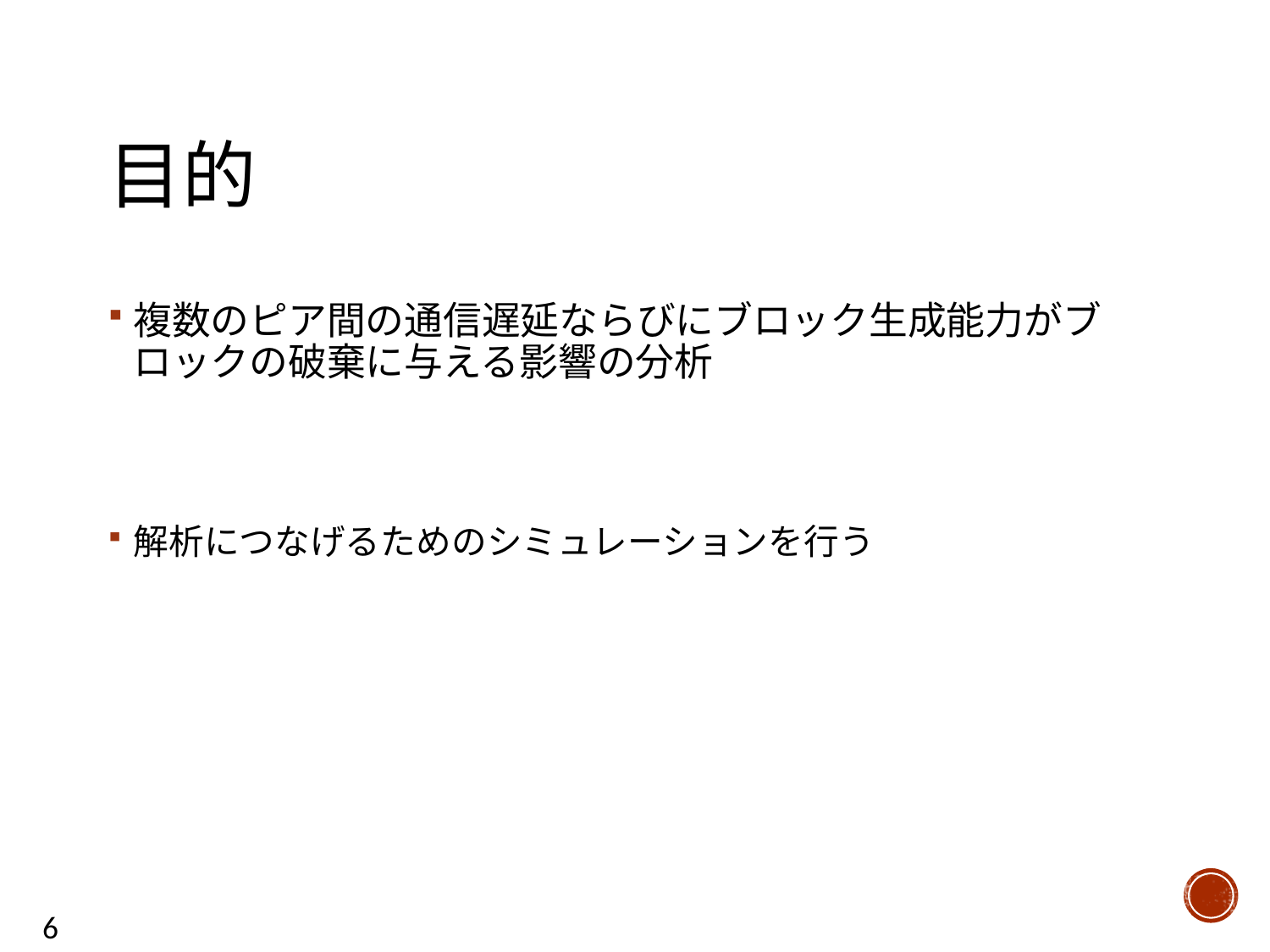

# 目的
複数のピア間の通信遅延ならびにブロック生成能力がブロックの破棄に与える影響の分析

解析につなげるためのシミュレーションを行う

6